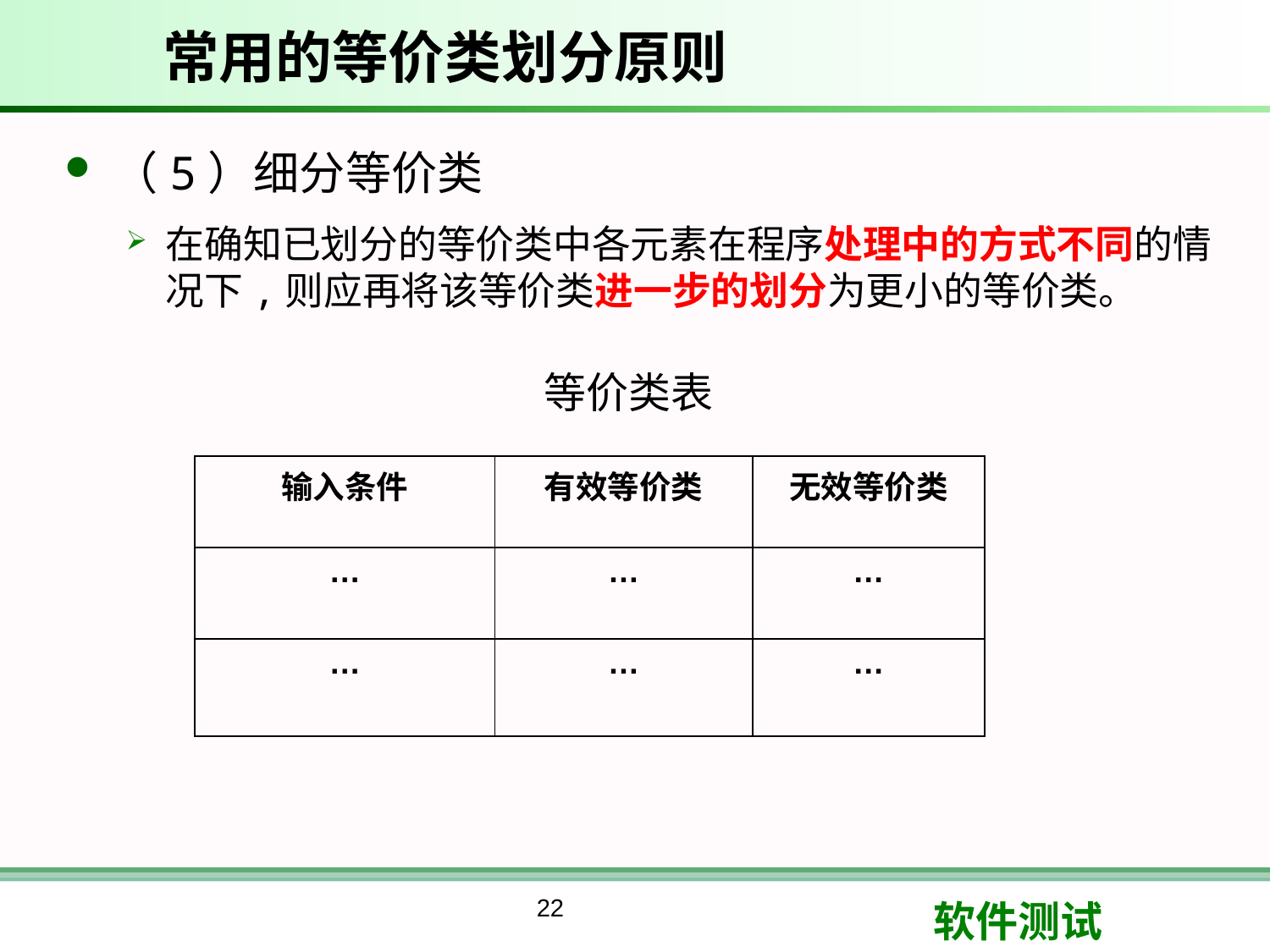

# 常用的等价类划分原则
（5）细分等价类
在确知已划分的等价类中各元素在程序处理中的方式不同的情况下,则应再将该等价类进一步的划分为更小的等价类。

等价类表
| 输入条件 | 有效等价类 | 无效等价类 |
| --- | --- | --- |
| … | … | … |
| … | … | … |
22